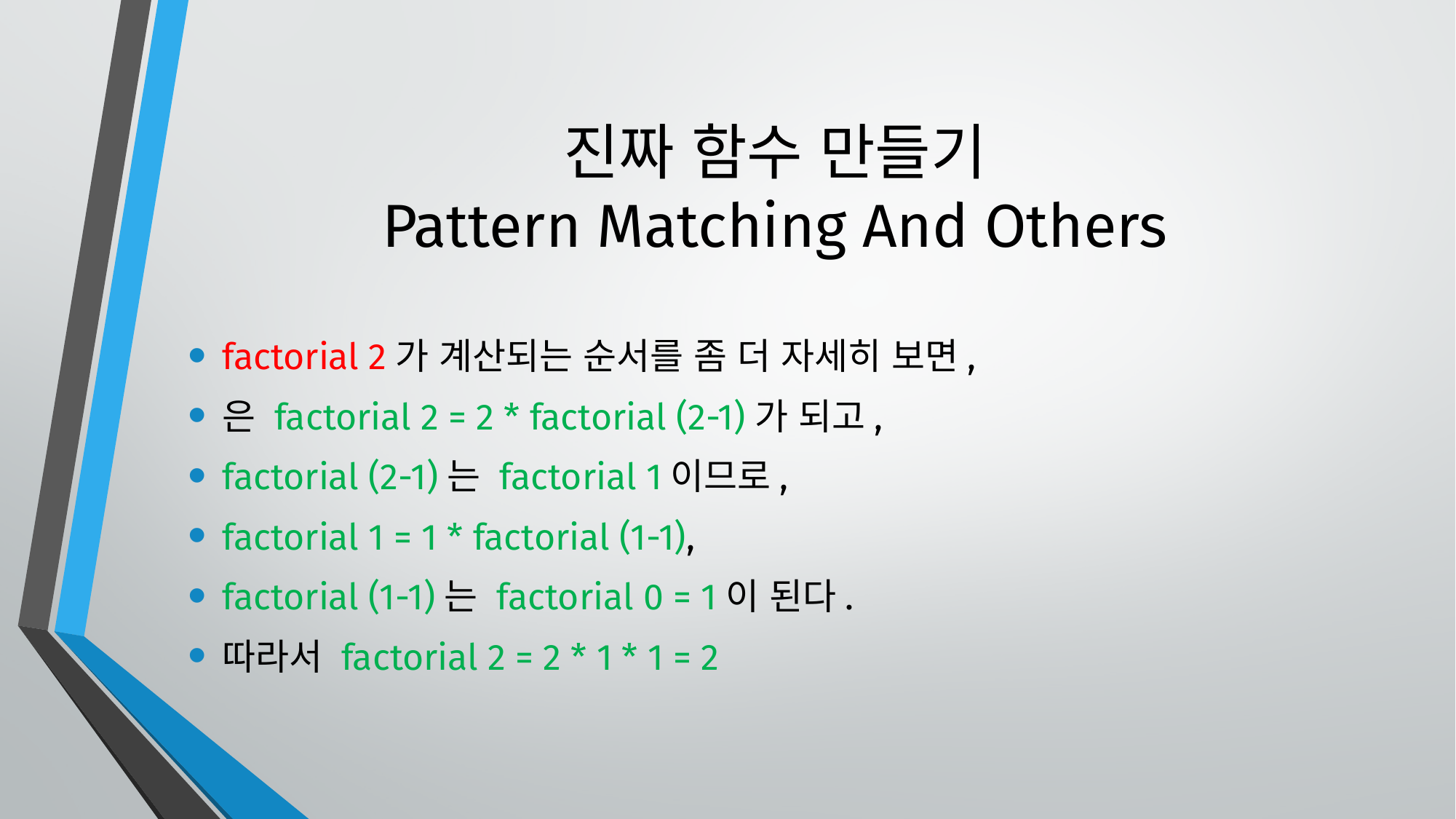

# 진짜 함수 만들기 Pattern Matching And Others
factorial 2가 계산되는 순서를 좀 더 자세히 보면,
은 factorial 2 = 2 * factorial (2-1)가 되고,
factorial (2-1)는 factorial 1이므로,
factorial 1 = 1 * factorial (1-1),
factorial (1-1)는 factorial 0 = 1이 된다.
따라서 factorial 2 = 2 * 1 * 1 = 2